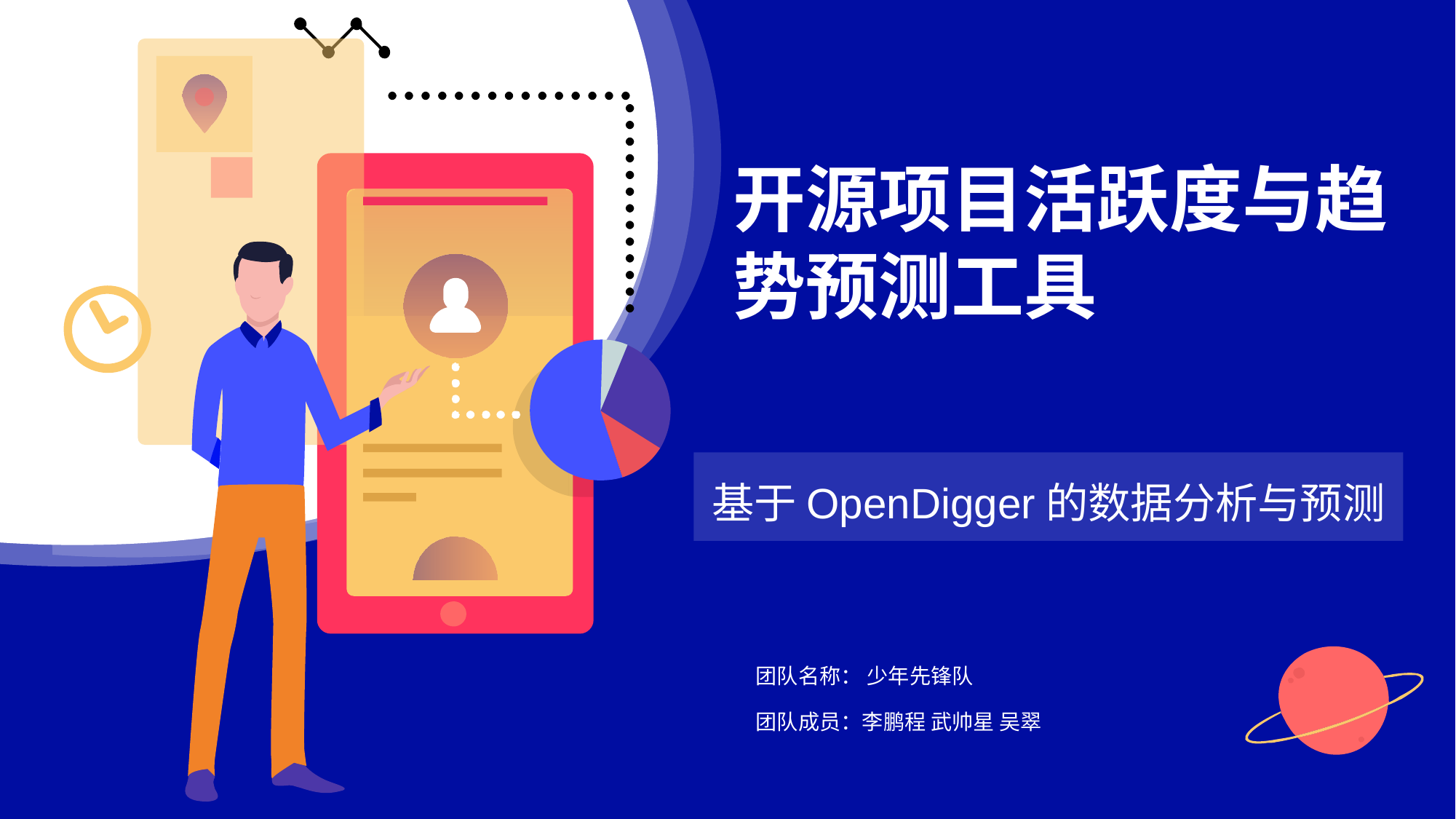

# 开源项目活跃度与趋势预测工具
基于OpenDigger的数据分析与预测
团队名称： 少年先锋队
团队成员：李鹏程 武帅星 吴翠